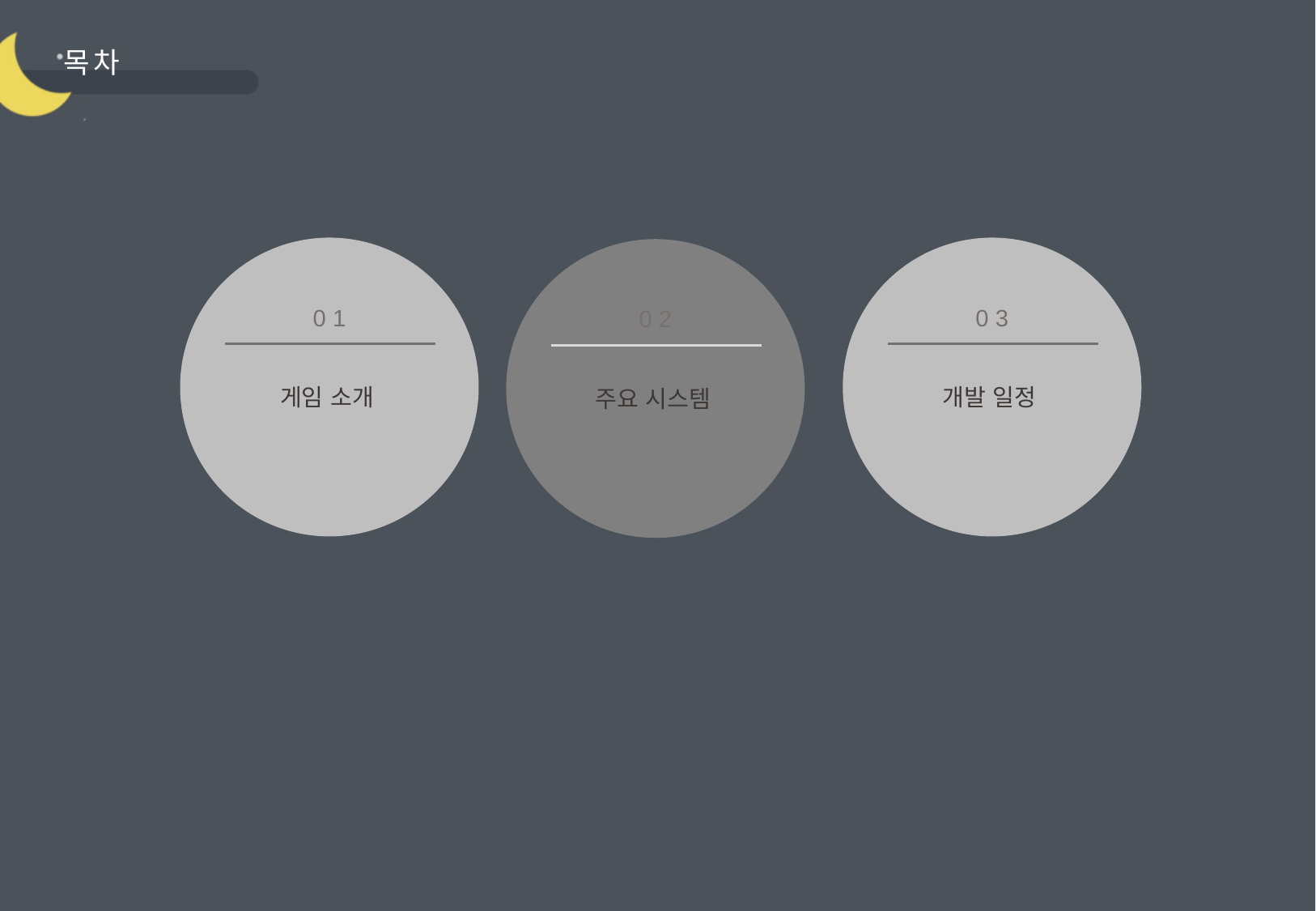

목 차

0 1
0 3
0 2
게임 소개
개발 일정
주요 시스템